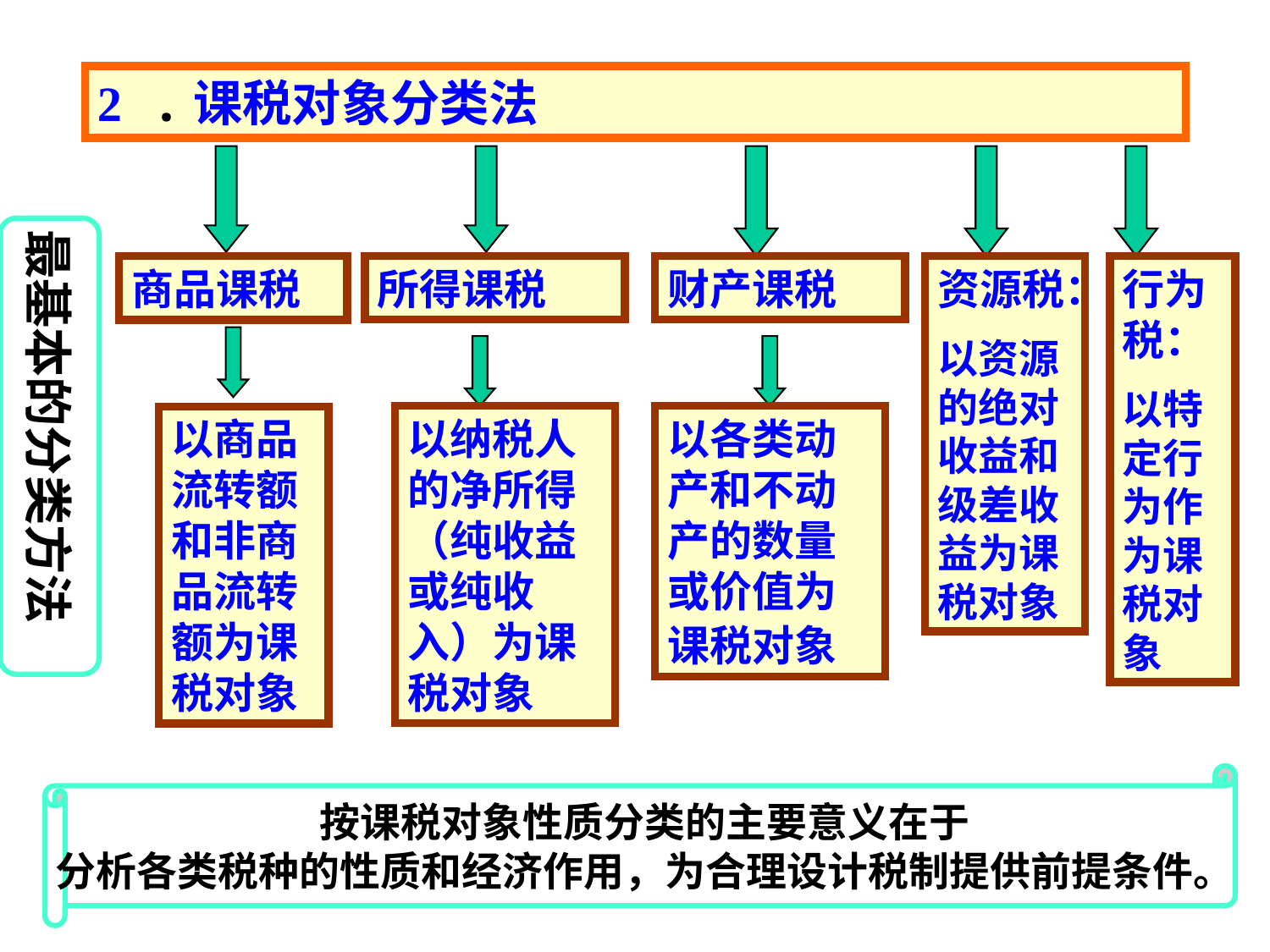

2 .课税对象分类法

最基本的分类方法
商品课税
所得课税
财产课税
资源税：
以资源的绝对收益和级差收益为课税对象
行为税：
以特定行为作为课税对象

以纳税人的净所得（纯收益或纯收入）为课税对象
以各类动产和不动产的数量或价值为课税对象
以商品流转额和非商品流转额为课税对象
按课税对象性质分类的主要意义在于
分析各类税种的性质和经济作用，为合理设计税制提供前提条件。